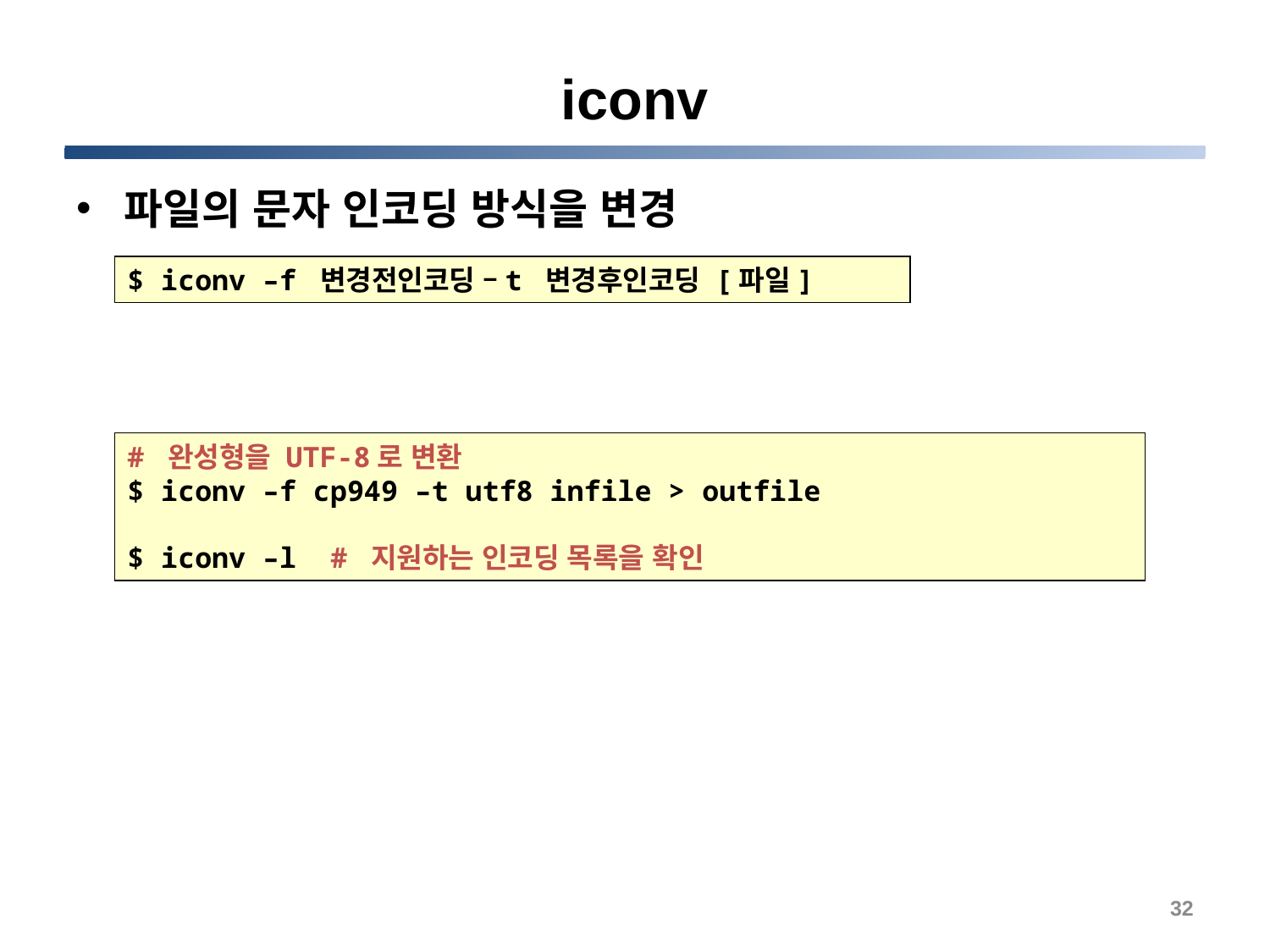

# iconv
파일의 문자 인코딩 방식을 변경

$ iconv –f 변경전인코딩 –t 변경후인코딩 [파일]
# 완성형을 UTF-8로 변환
$ iconv –f cp949 –t utf8 infile > outfile

$ iconv –l  # 지원하는 인코딩 목록을 확인
32